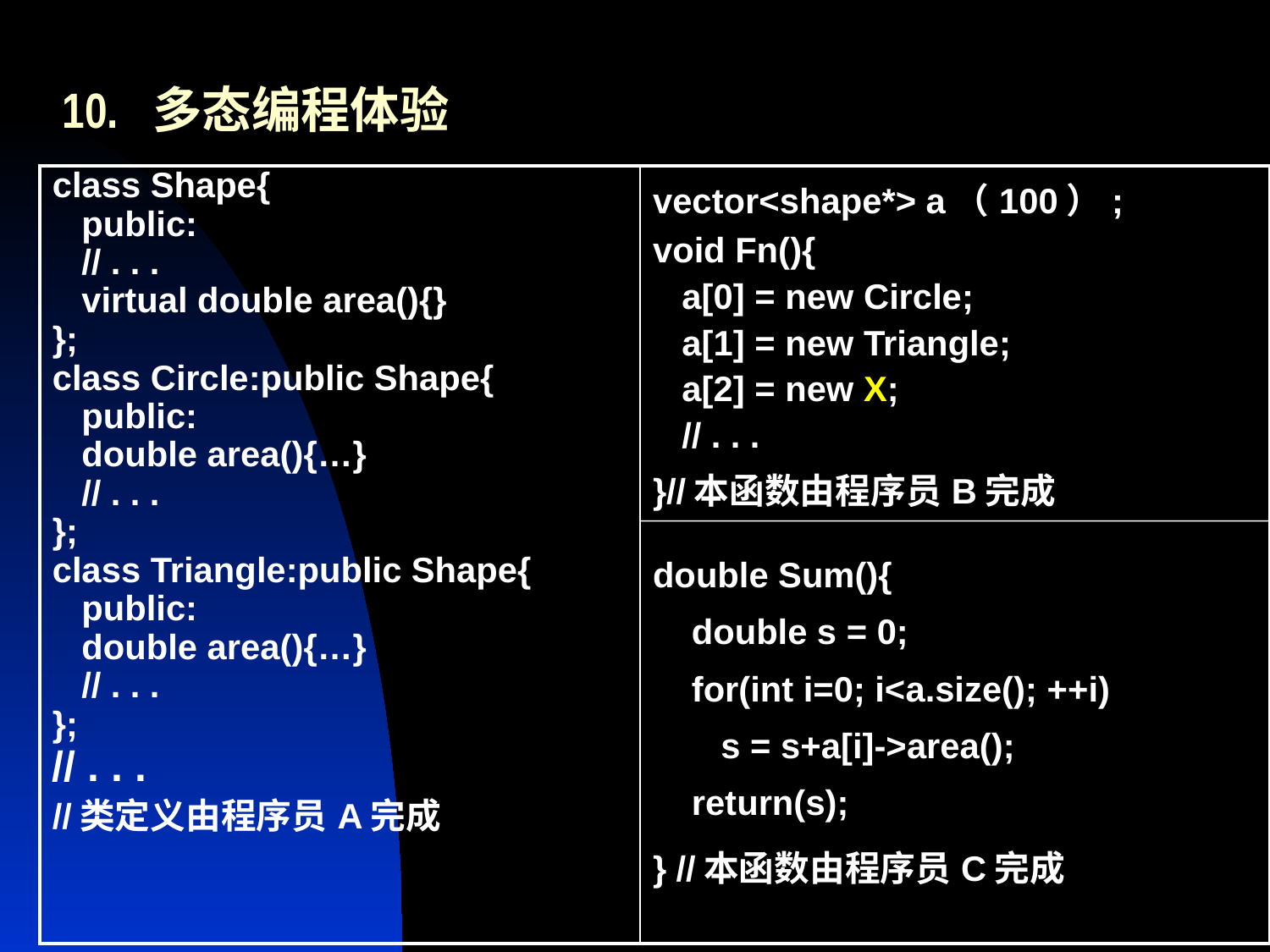

# 10.  多态编程体验
| class Shape{ public: // . . . virtual double area(){} }; class Circle:public Shape{ public: double area(){…} // . . . }; class Triangle:public Shape{ public: double area(){…} // . . . }; // . . . //类定义由程序员A完成 | vector<shape\*> a（100）; void Fn(){ a[0] = new Circle; a[1] = new Triangle; a[2] = new X; // . . . }//本函数由程序员B完成 double Sum(){ double s = 0; for(int i=0; i<a.size(); ++i) s = s+a[i]->area(); return(s); } //本函数由程序员C完成 |
| --- | --- |